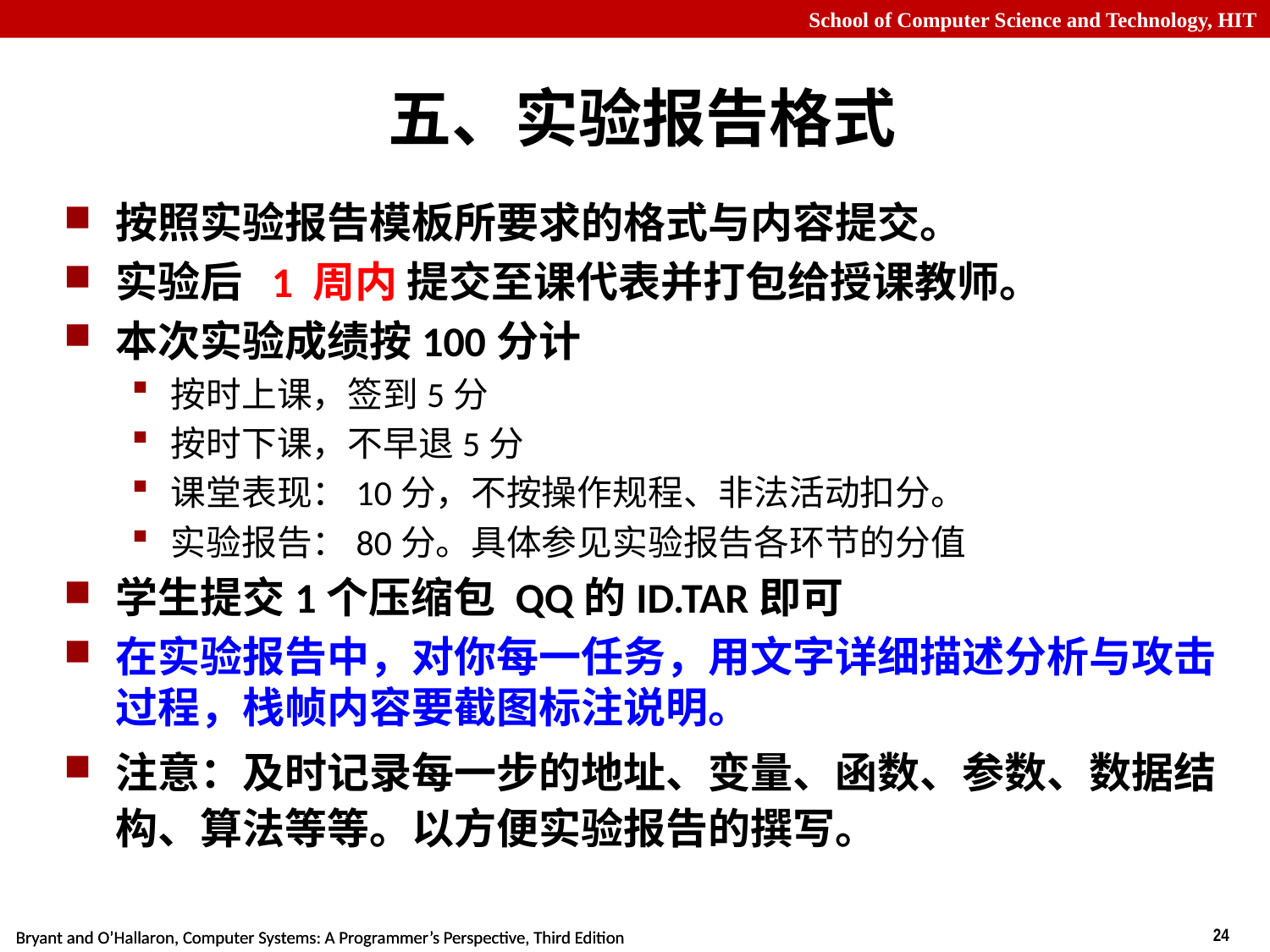

# 五、实验报告格式
按照实验报告模板所要求的格式与内容提交。
实验后  1 周内 提交至课代表并打包给授课教师。
本次实验成绩按100分计
按时上课，签到5分
按时下课，不早退5分
课堂表现：10分，不按操作规程、非法活动扣分。
实验报告：80分。具体参见实验报告各环节的分值
学生提交1个压缩包 QQ的ID.TAR即可
在实验报告中，对你每一任务，用文字详细描述分析与攻击过程，栈帧内容要截图标注说明。
注意：及时记录每一步的地址、变量、函数、参数、数据结构、算法等等。以方便实验报告的撰写。